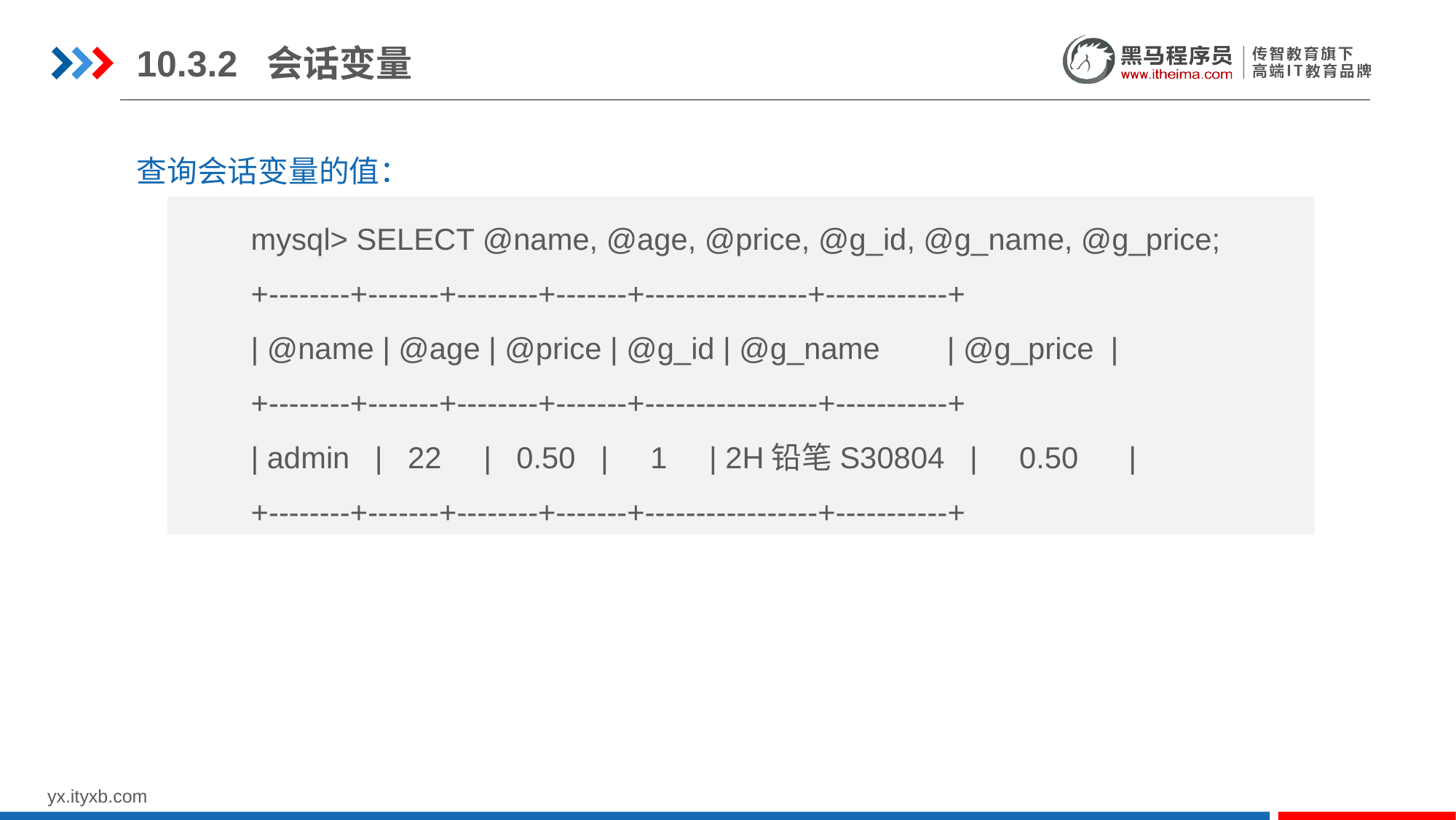

10.3.2  会话变量
查询会话变量的值：
mysql> SELECT @name, @age, @price, @g_id, @g_name, @g_price;
+--------+-------+--------+-------+----------------+------------+
| @name | @age | @price | @g_id | @g_name        | @g_price  |
+--------+-------+--------+-------+-----------------+-----------+
| admin   |   22     |   0.50   |     1     | 2H铅笔S30804   |     0.50      |
+--------+-------+--------+-------+-----------------+-----------+